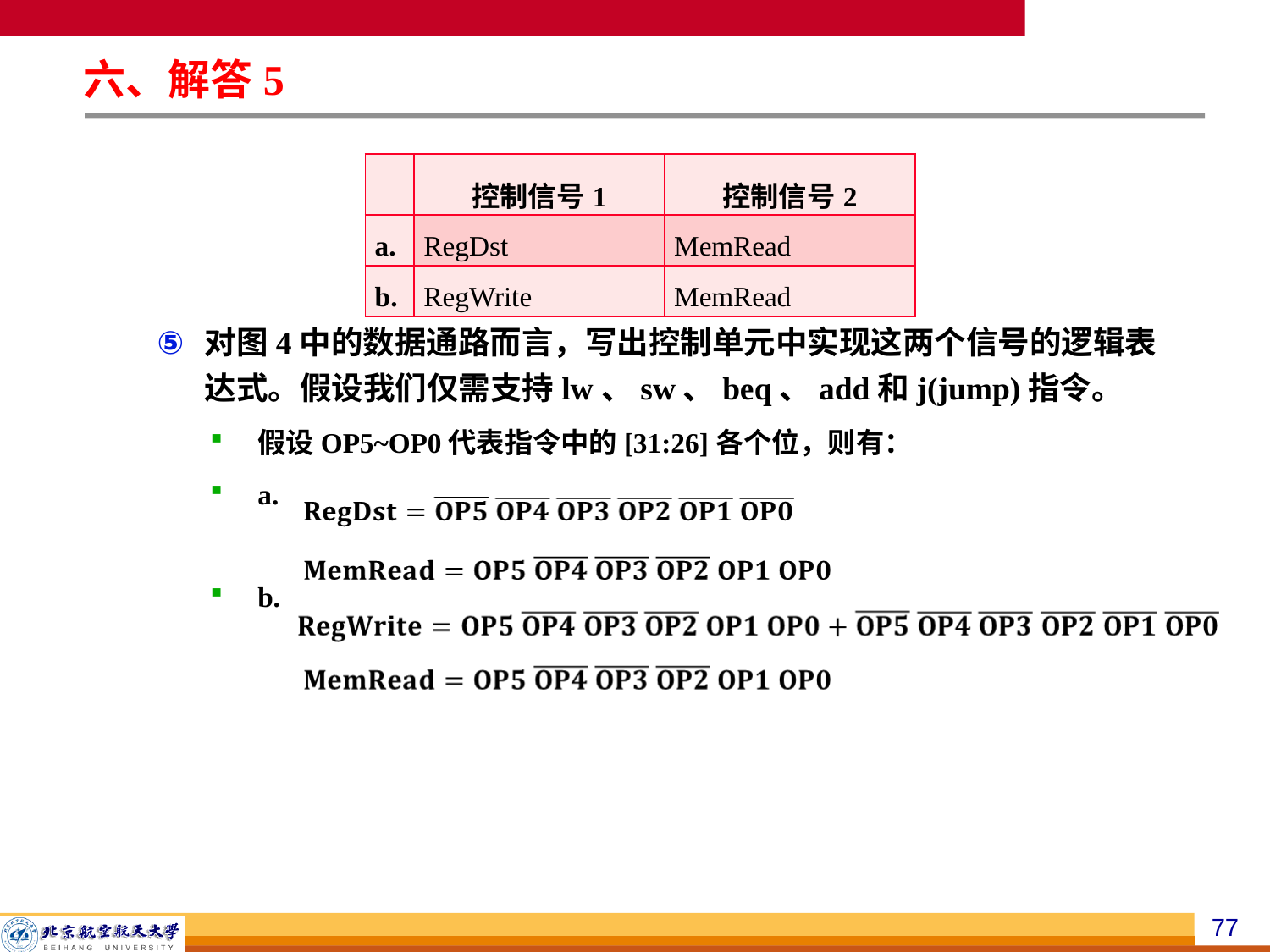

六、解答5

对图4中的数据通路而言，写出控制单元中实现这两个信号的逻辑表达式。假设我们仅需支持lw、sw、beq、add和j(jump)指令。
假设OP5~OP0代表指令中的[31:26]各个位，则有：
a.

b.
|  | 控制信号1 | 控制信号2 |
| --- | --- | --- |
| a. | RegDst | MemRead |
| b. | RegWrite | MemRead |